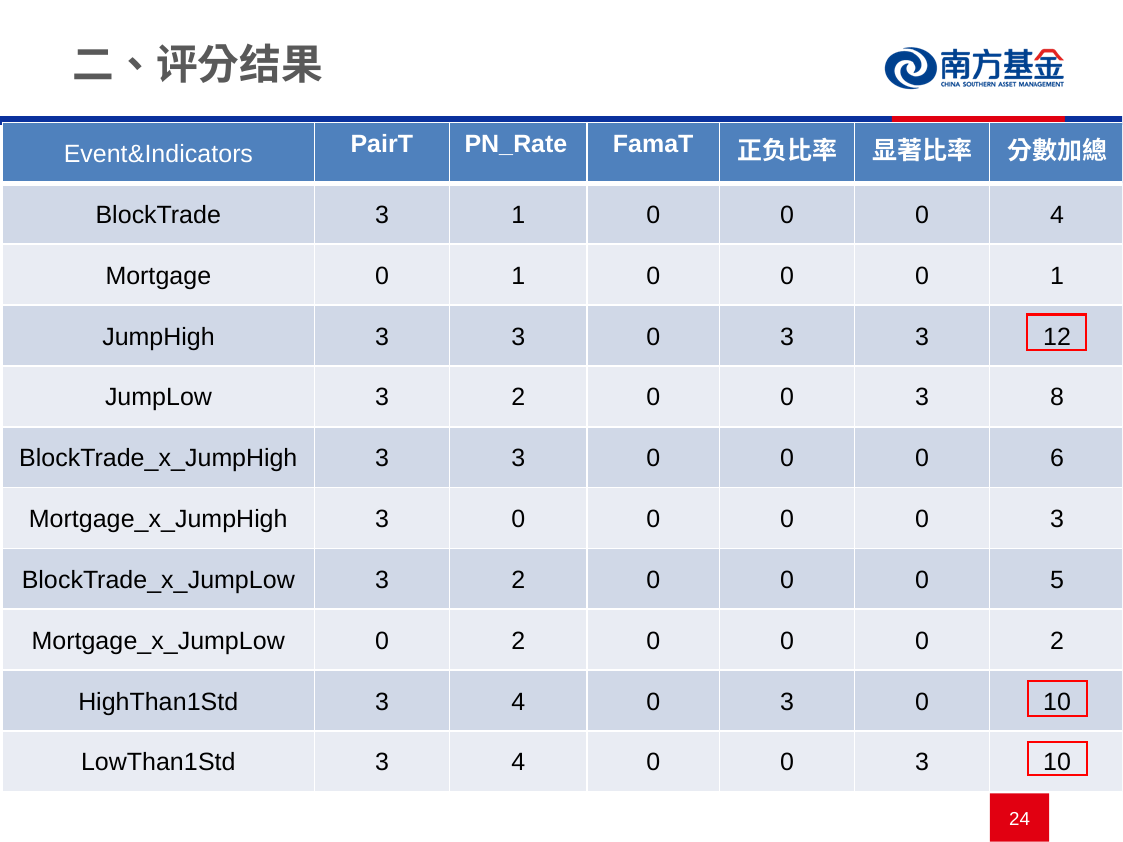

# 二、评分结果
| Event&Indicators | PairT | PN\_Rate | FamaT | 正负比率 | 显著比率 | 分數加總 |
| --- | --- | --- | --- | --- | --- | --- |
| BlockTrade | 3 | 1 | 0 | 0 | 0 | 4 |
| Mortgage | 0 | 1 | 0 | 0 | 0 | 1 |
| JumpHigh | 3 | 3 | 0 | 3 | 3 | 12 |
| JumpLow | 3 | 2 | 0 | 0 | 3 | 8 |
| BlockTrade\_x\_JumpHigh | 3 | 3 | 0 | 0 | 0 | 6 |
| Mortgage\_x\_JumpHigh | 3 | 0 | 0 | 0 | 0 | 3 |
| BlockTrade\_x\_JumpLow | 3 | 2 | 0 | 0 | 0 | 5 |
| Mortgage\_x\_JumpLow | 0 | 2 | 0 | 0 | 0 | 2 |
| HighThan1Std | 3 | 4 | 0 | 3 | 0 | 10 |
| LowThan1Std | 3 | 4 | 0 | 0 | 3 | 10 |

24